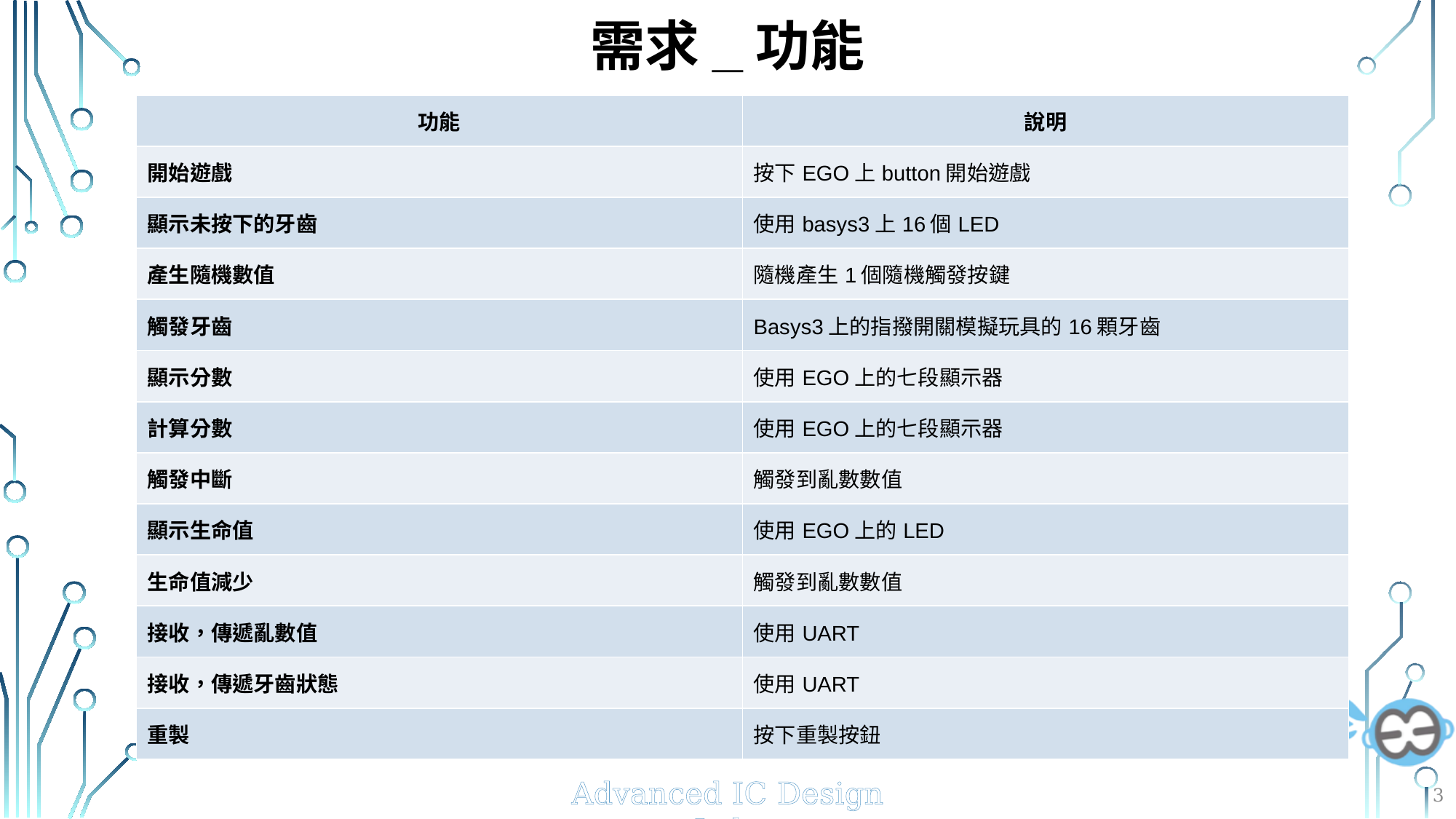

# 需求_功能

| 功能 | 說明 |
| --- | --- |
| 開始遊戲 | 按下EGO上button開始遊戲 |
| 顯示未按下的牙齒 | 使用basys3上16個LED |
| 產生隨機數值 | 隨機產生1個隨機觸發按鍵 |
| 觸發牙齒 | Basys3上的指撥開關模擬玩具的16顆牙齒 |
| 顯示分數 | 使用EGO上的七段顯示器 |
| 計算分數 | 使用EGO上的七段顯示器 |
| 觸發中斷 | 觸發到亂數數值 |
| 顯示生命值 | 使用EGO上的LED |
| 生命值減少 | 觸發到亂數數值 |
| 接收，傳遞亂數值 | 使用UART |
| 接收，傳遞牙齒狀態 | 使用UART |
| 重製 | 按下重製按鈕 |
3